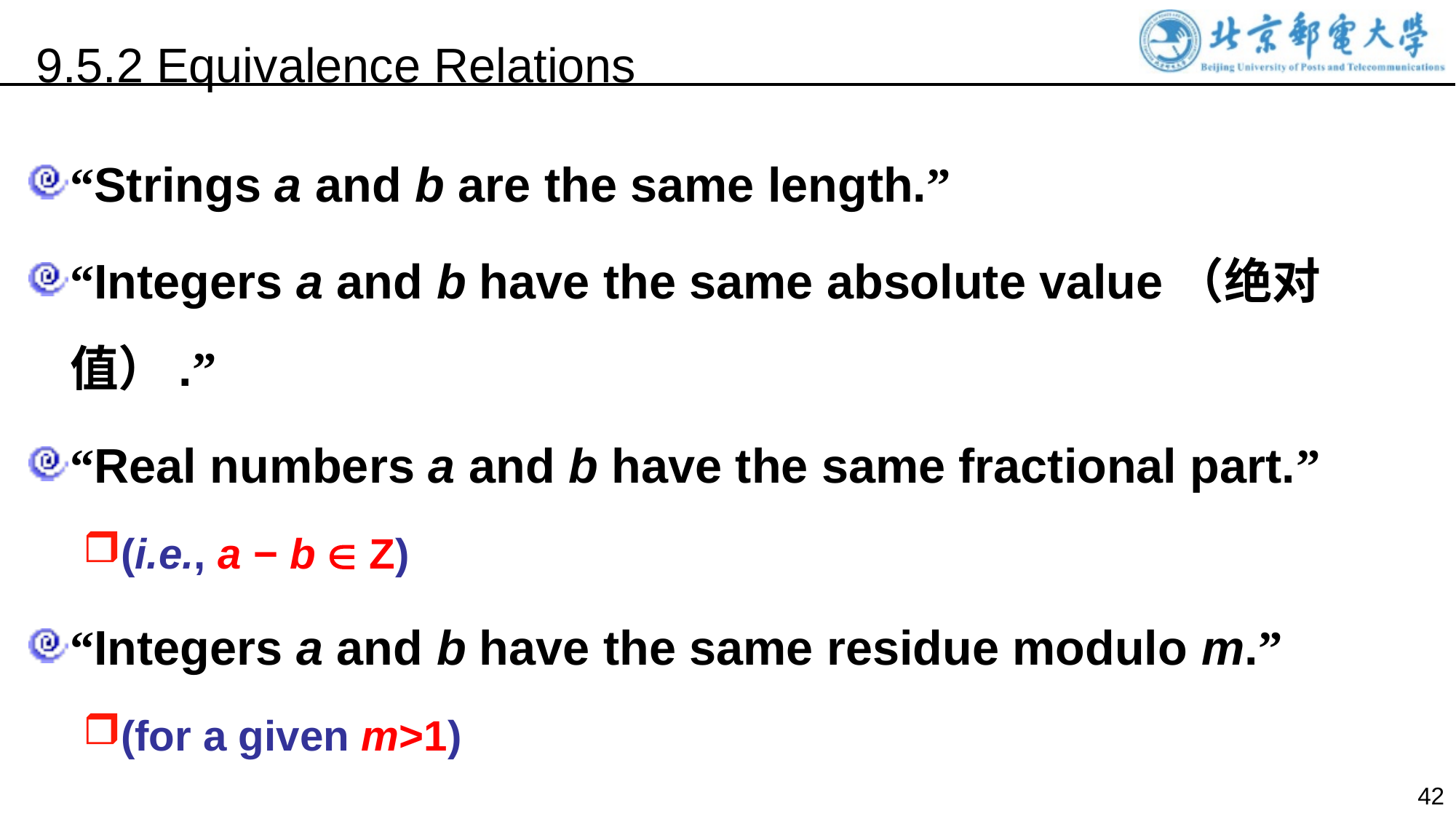

9.5.2 Equivalence Relations
“Strings a and b are the same length.”
“Integers a and b have the same absolute value（绝对值）.”
“Real numbers a and b have the same fractional part.”
(i.e., a − b ∈ Z)
“Integers a and b have the same residue modulo m.”
(for a given m>1)